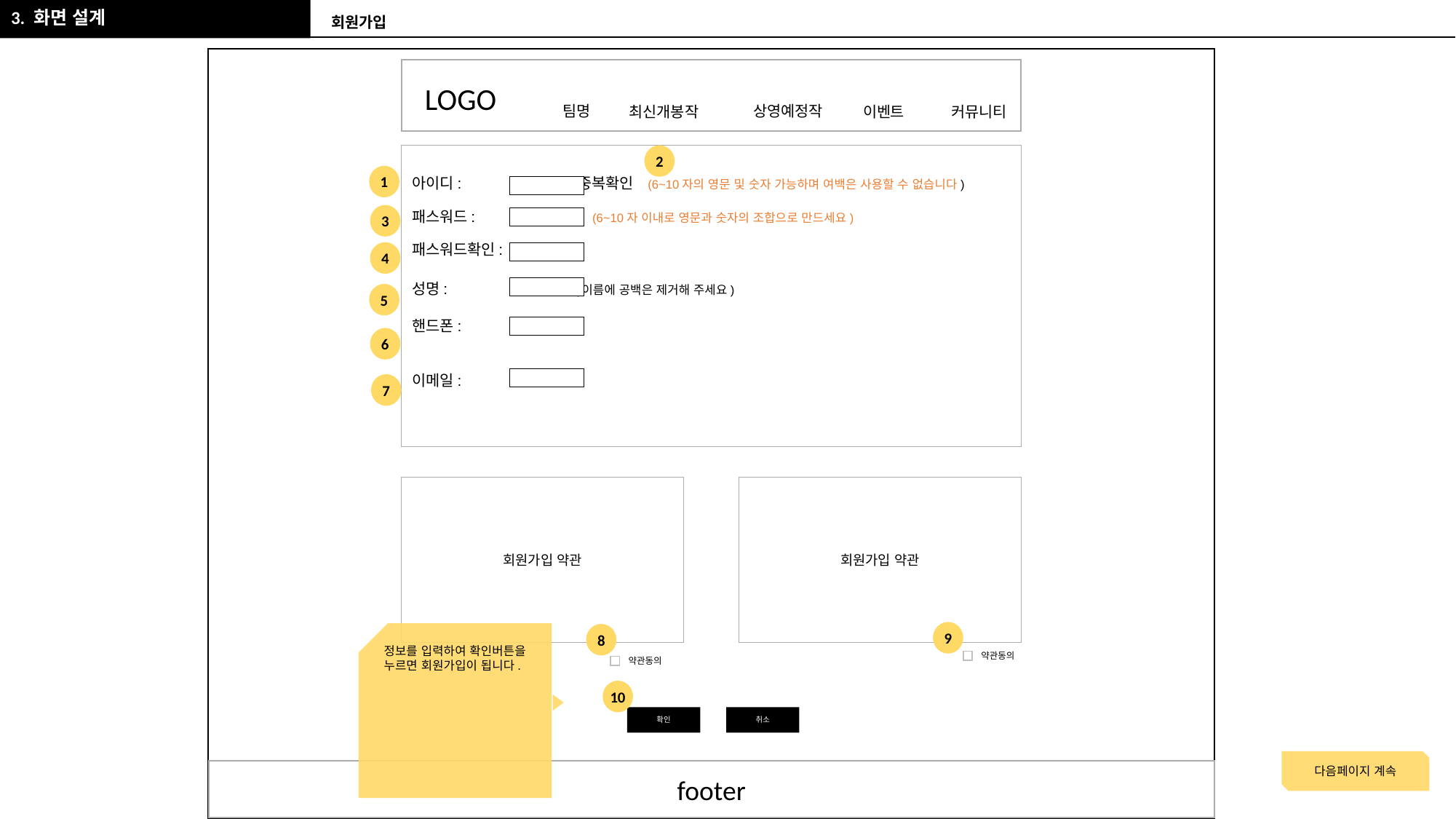

3. 화면 설계
회원가입

LOGO
상영예정작
팀명
커뮤니티
최신개봉작
이벤트

2

아이디:                           중복확인  (6~10자의 영문 및 숫자 가능하며 여백은 사용할 수 없습니다)

패스워드:                            (6~10자 이내로 영문과 숫자의 조합으로 만드세요)

패스워드확인:

성명:                         (이름에 공백은 제거해 주세요)

핸드폰:

이메일:

1

3

4

5

6

7
회원가입 약관
회원가입 약관

9
정보를 입력하여 확인버튼을 누르면 회원가입이 됩니다.

8
약관동의

약관동의

10
확인
취소
다음페이지 계속
footer